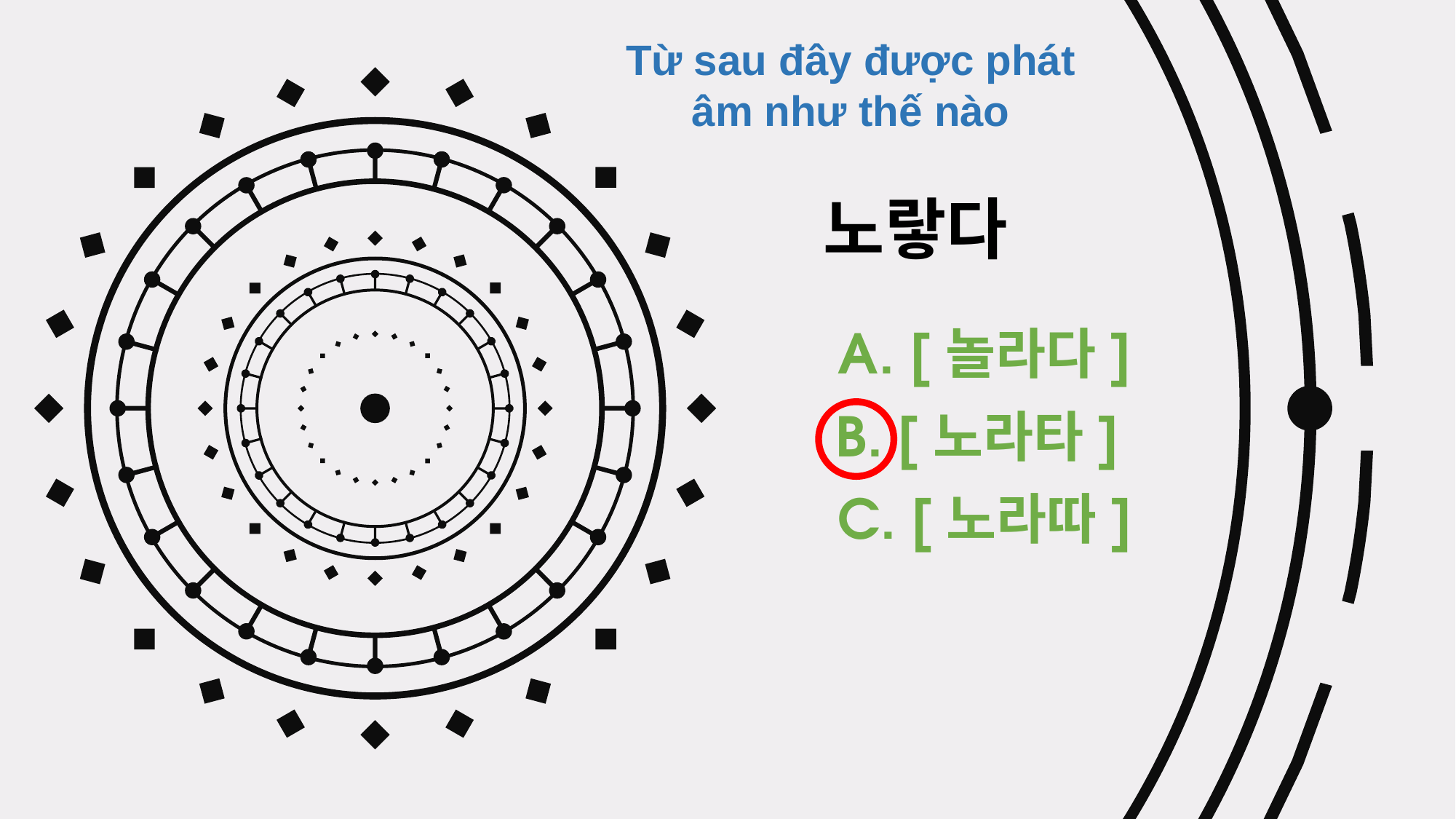

Từ sau đây được phát âm như thế nào

노랗다

A. [놀라다]

B. [노라타]

C. [노라따]